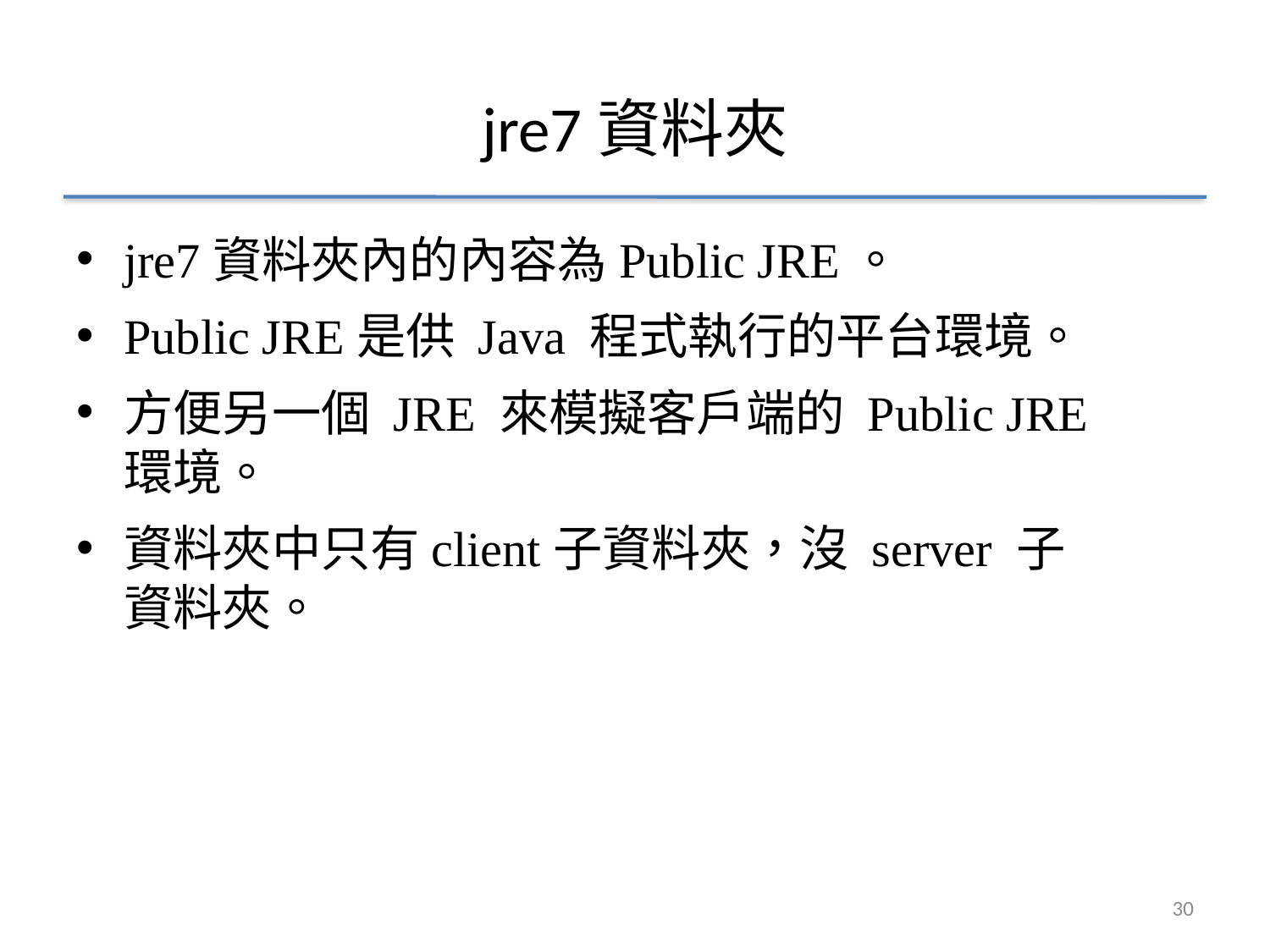

# jre7資料夾
jre7資料夾內的內容為Public JRE。
Public JRE是供 Java 程式執行的平台環境。
方便另一個 JRE 來模擬客戶端的 Public JRE
環境。
資料夾中只有client子資料夾，沒 server 子
資料夾。
30